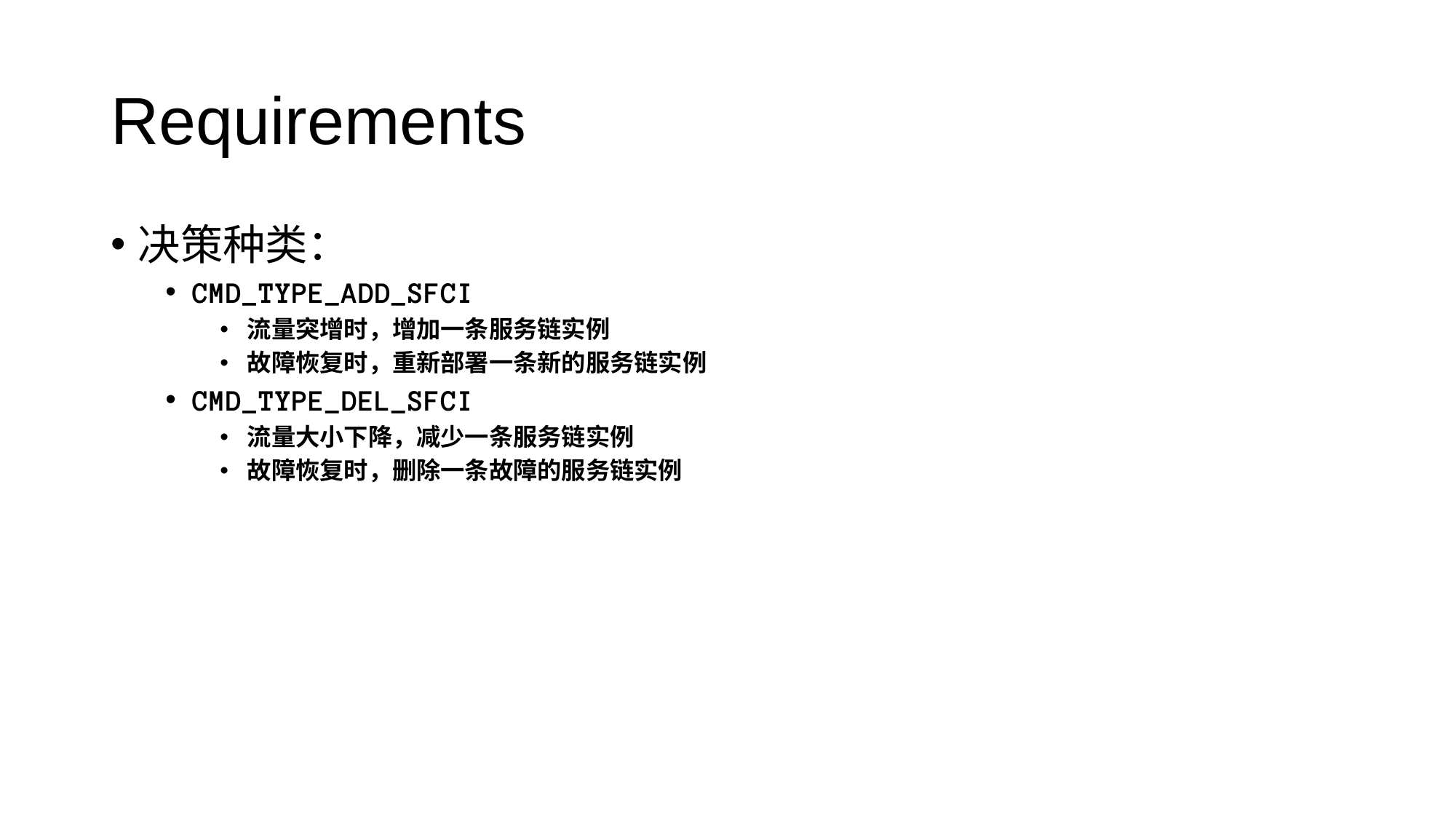

# Requirements
决策种类：
CMD_TYPE_ADD_SFCI
流量突增时，增加一条服务链实例
故障恢复时，重新部署一条新的服务链实例
CMD_TYPE_DEL_SFCI
流量大小下降，减少一条服务链实例
故障恢复时，删除一条故障的服务链实例